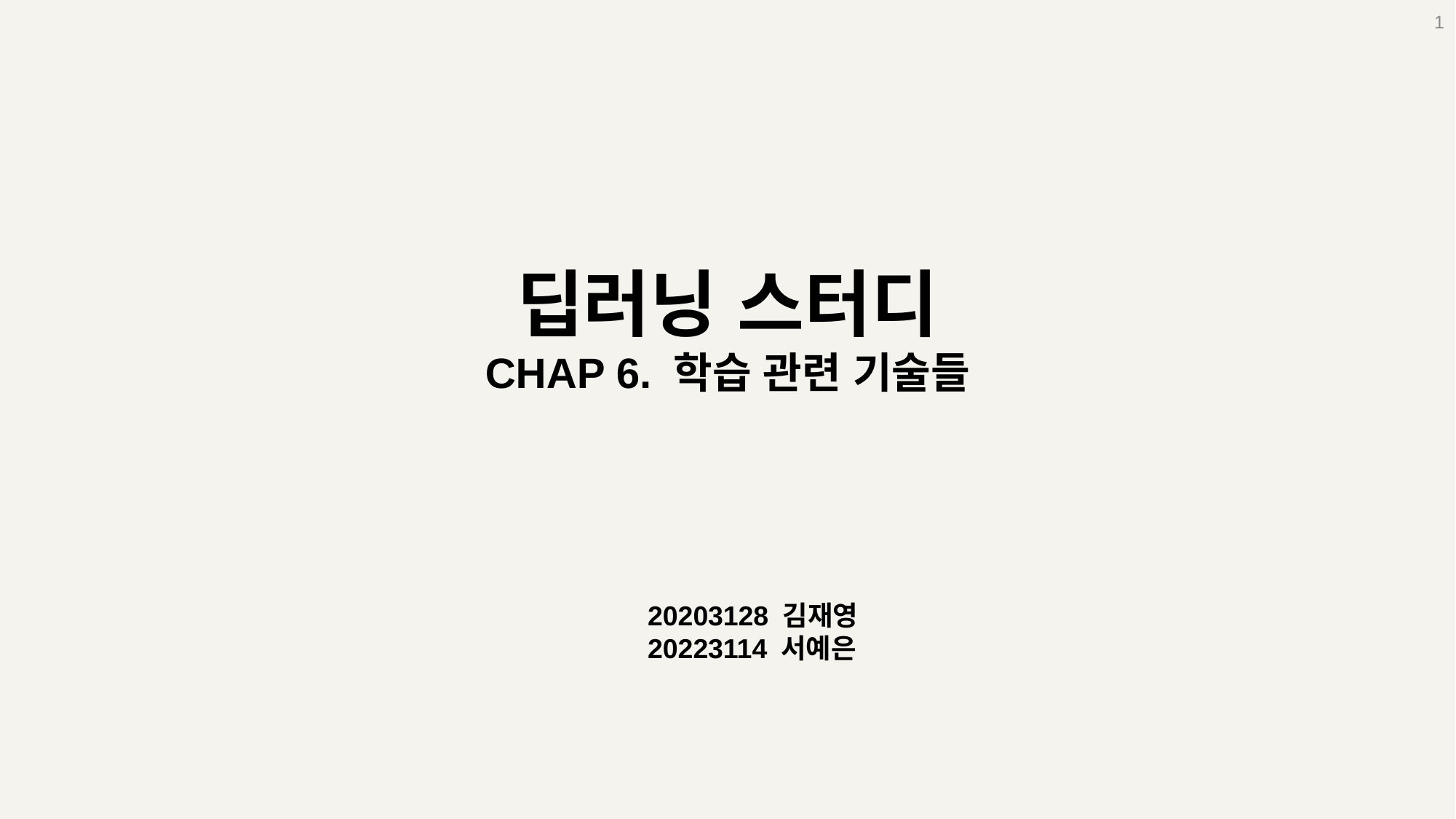

1
딥러닝 스터디
CHAP 6. 학습 관련 기술들
20203128 김재영
20223114 서예은